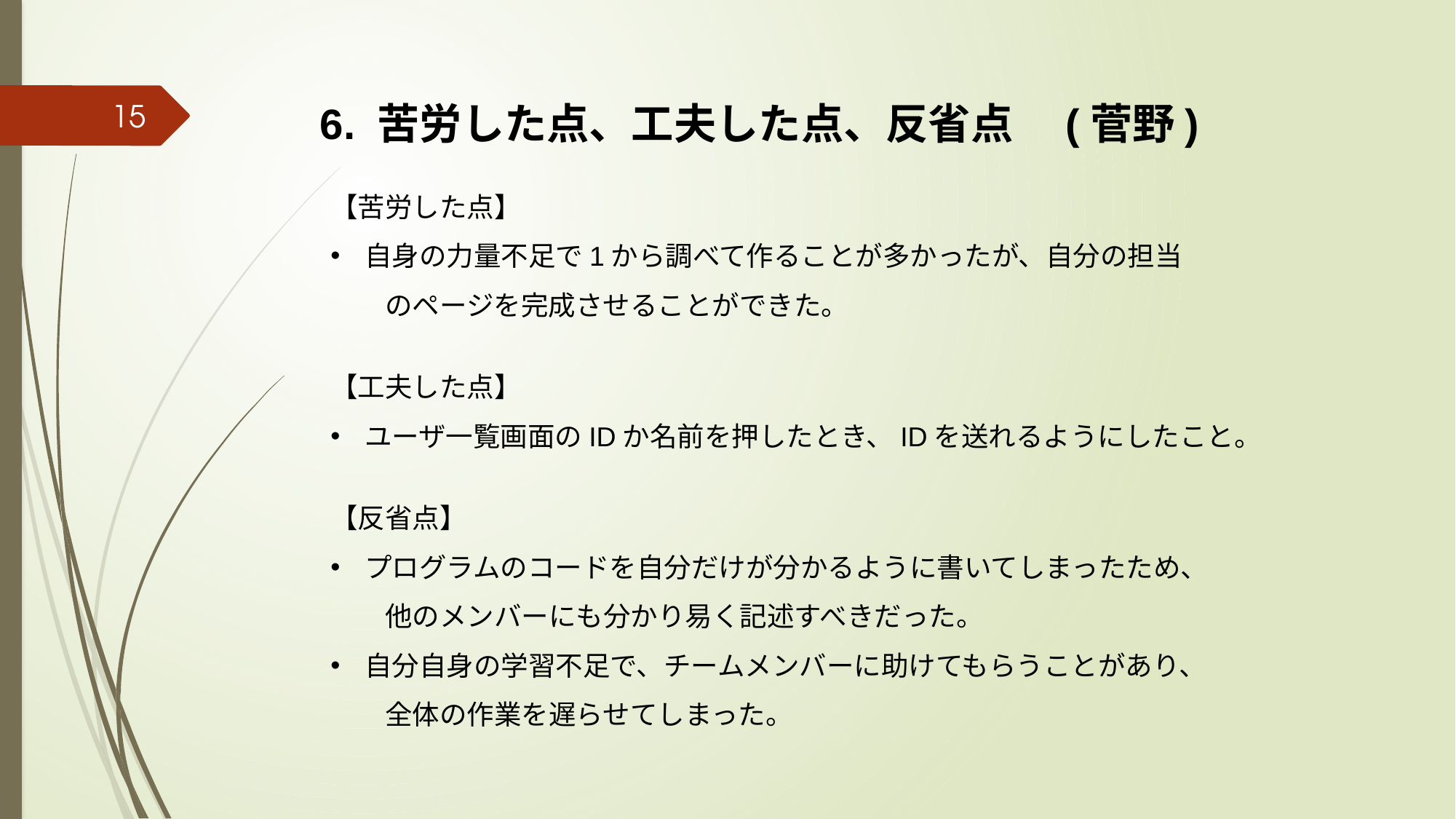

6. 苦労した点、工夫した点、反省点　(菅野)
15
【苦労した点】
自身の力量不足で1から調べて作ることが多かったが、自分の担当
　　のページを完成させることができた。

【工夫した点】
ユーザ一覧画面のIDか名前を押したとき、IDを送れるようにしたこと。

【反省点】
プログラムのコードを自分だけが分かるように書いてしまったため、
　　他のメンバーにも分かり易く記述すべきだった。
自分自身の学習不足で、チームメンバーに助けてもらうことがあり、
　　全体の作業を遅らせてしまった。